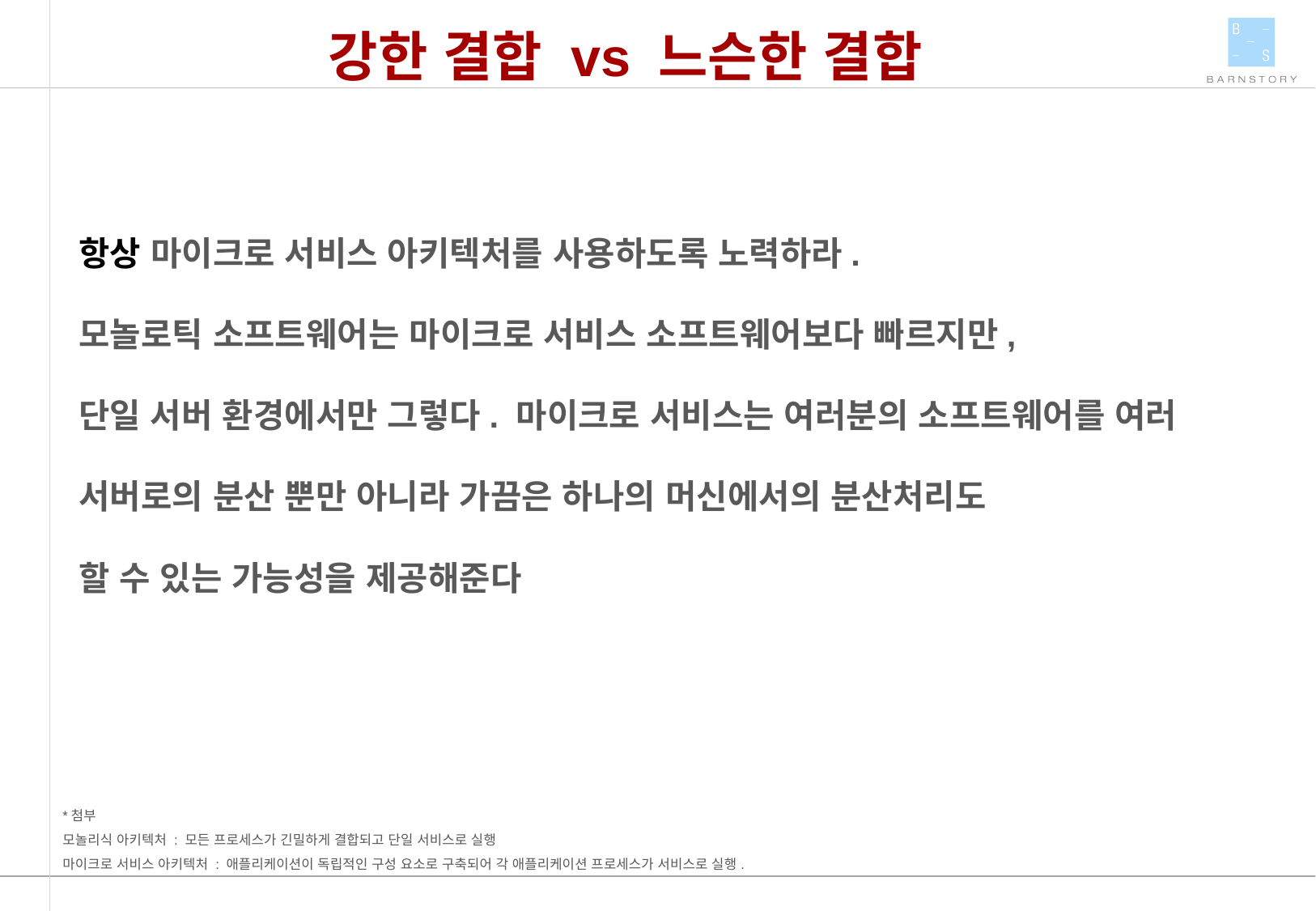

강한 결합 vs 느슨한 결합

항상 마이크로 서비스 아키텍처를 사용하도록 노력하라.
모놀로틱 소프트웨어는 마이크로 서비스 소프트웨어보다 빠르지만,
단일 서버 환경에서만 그렇다. 마이크로 서비스는 여러분의 소프트웨어를 여러 서버로의 분산 뿐만 아니라 가끔은 하나의 머신에서의 분산처리도
할 수 있는 가능성을 제공해준다
*첨부
모놀리식 아키텍처 : 모든 프로세스가 긴밀하게 결합되고 단일 서비스로 실행
마이크로 서비스 아키텍처 : 애플리케이션이 독립적인 구성 요소로 구축되어 각 애플리케이션 프로세스가 서비스로 실행.